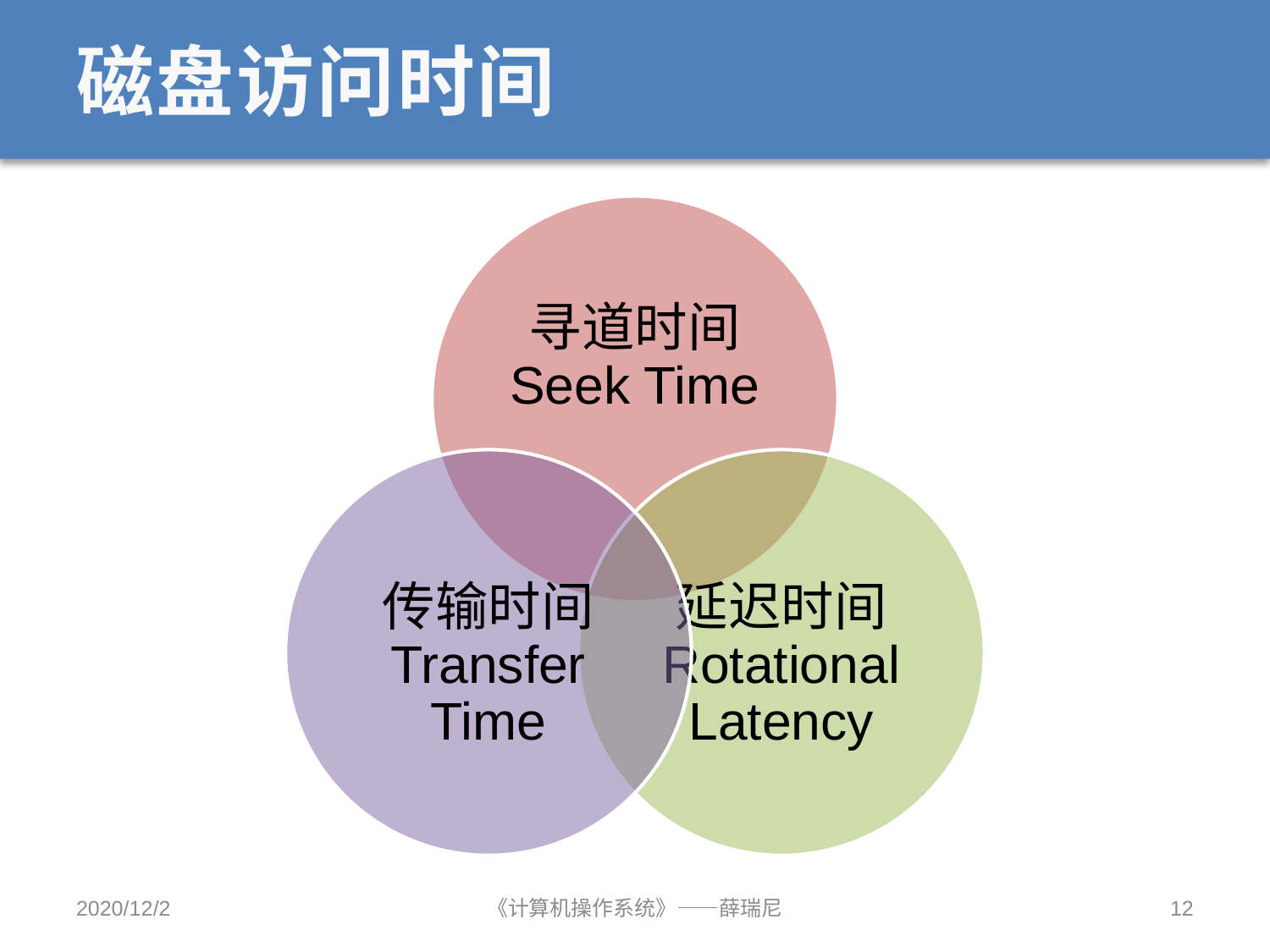

# 磁盘访问时间
寻道时间
Seek Time
延迟时间
Rotational Latency
传输时间
Transfer Time
2020/12/2
《计算机操作系统》——薛瑞尼
12